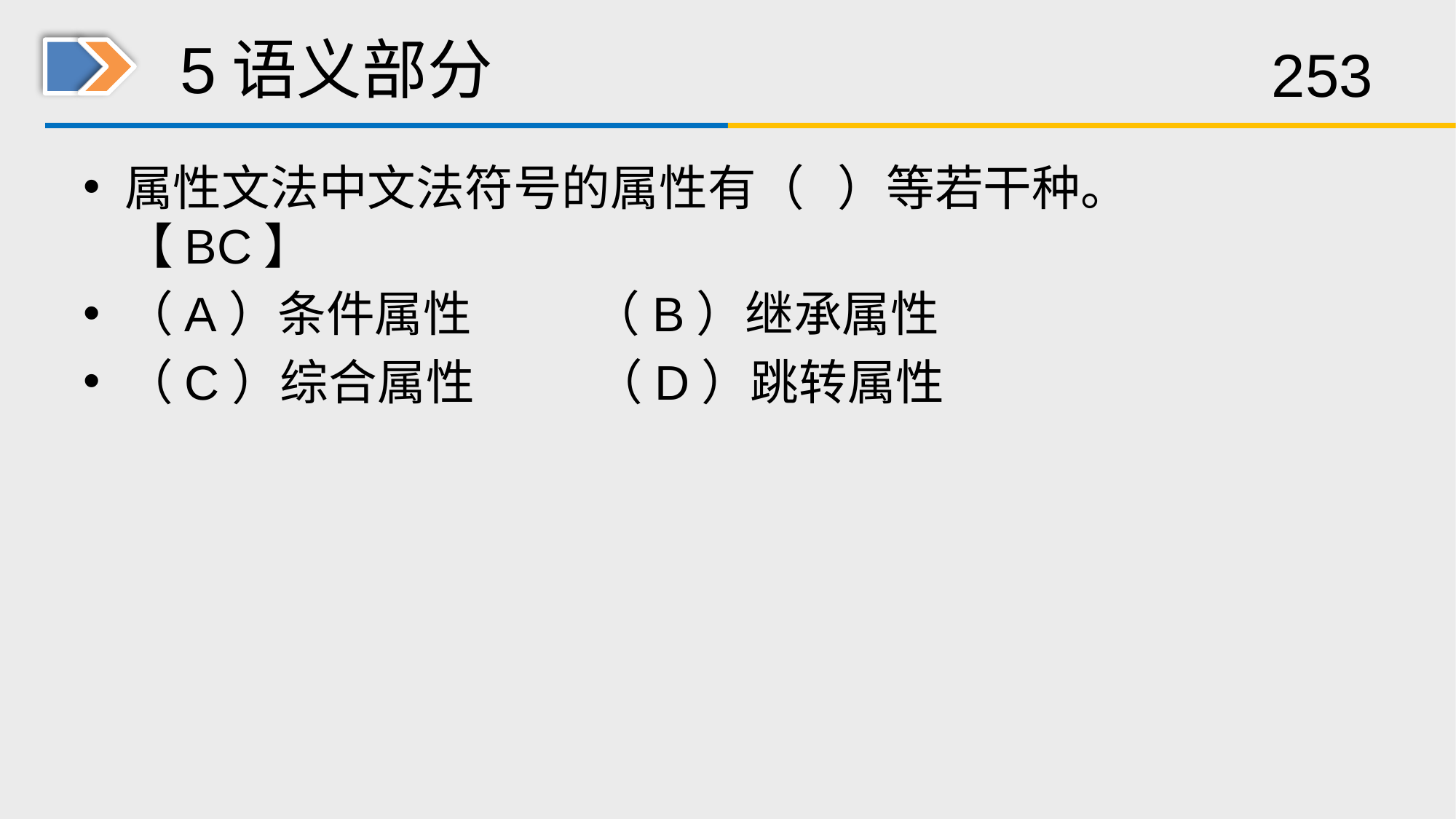

# 5语义部分
253
属性文法中文法符号的属性有（   ）等若干种。【BC】
（A）条件属性           （B）继承属性
（C）综合属性           （D）跳转属性